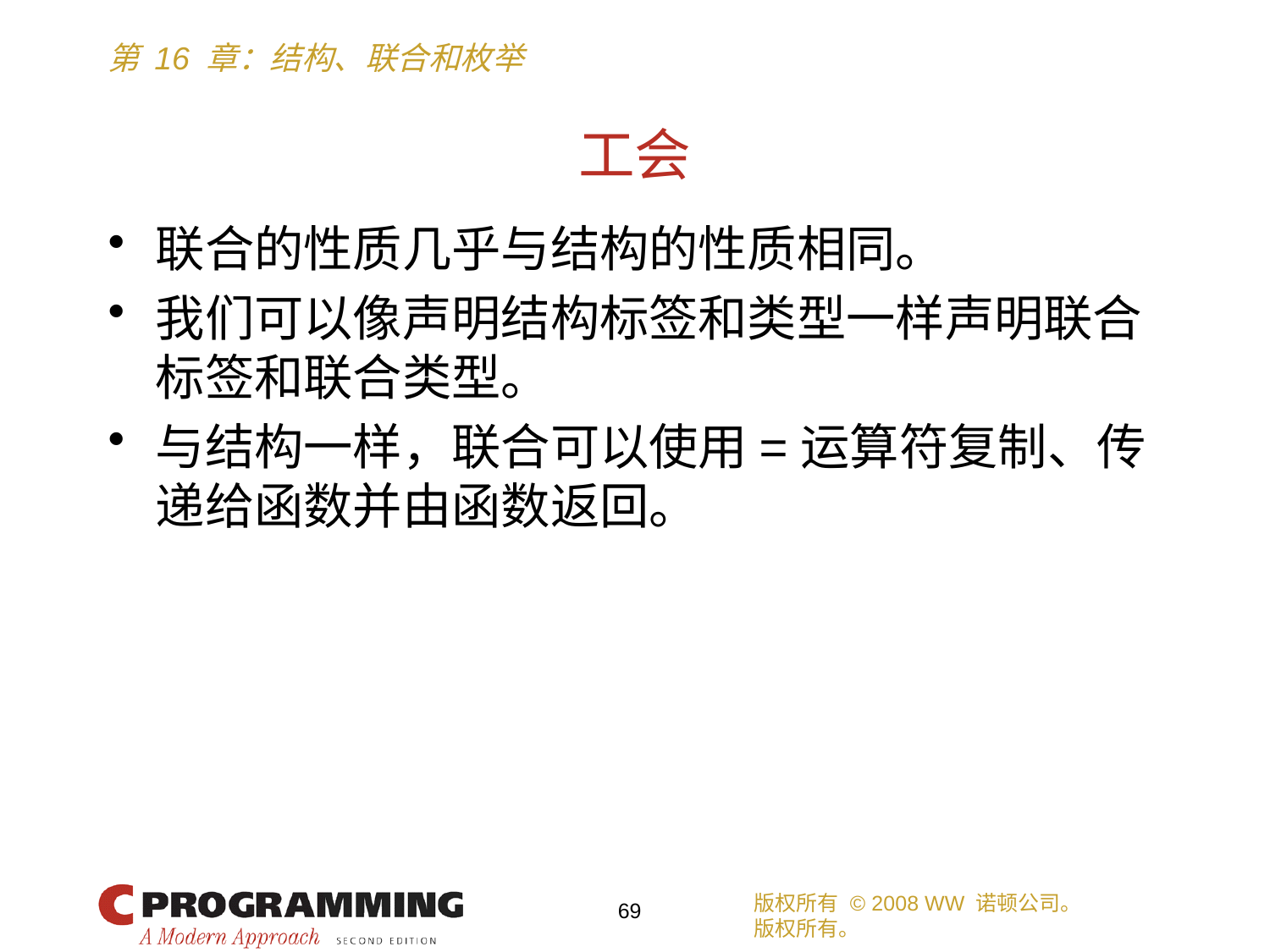

# 工会
联合的性质几乎与结构的性质相同。
我们可以像声明结构标签和类型一样声明联合标签和联合类型。
与结构一样，联合可以使用=运算符复制、传递给函数并由函数返回。
版权所有 © 2008 WW 诺顿公司。
版权所有。
69